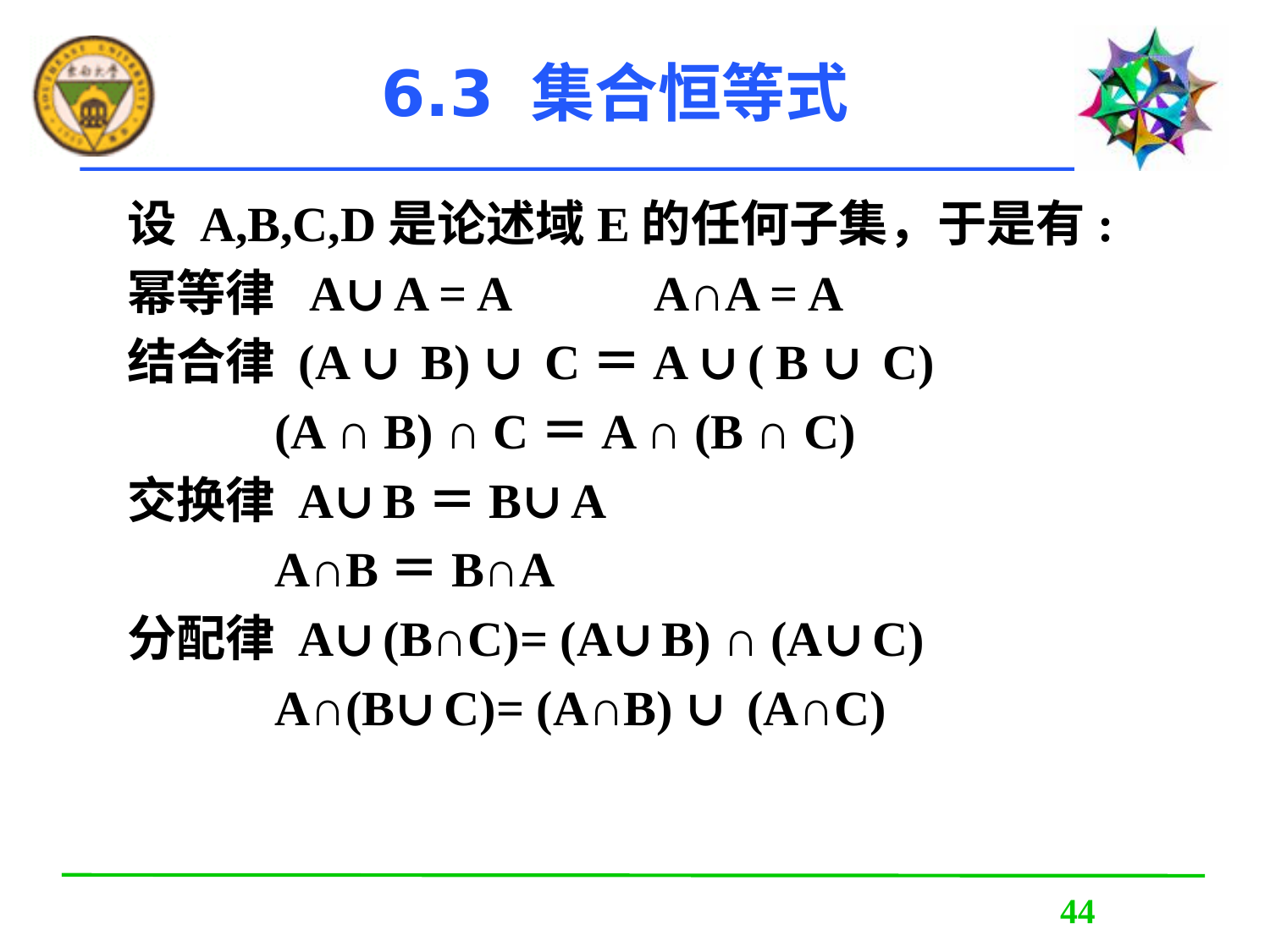

# 6.3 集合恒等式
设 A,B,C,D是论述域E的任何子集，于是有:
幂等律  A∪A = A            A∩A = A
结合律 (A ∪ B) ∪ C＝A ∪( B ∪ C)
            (A ∩ B) ∩ C＝A ∩ (B ∩ C)
交换律 A∪B＝B∪A
            A∩B＝B∩A
分配律 A∪(B∩C)= (A∪B) ∩ (A∪C)
            A∩(B∪C)= (A∩B) ∪ (A∩C)